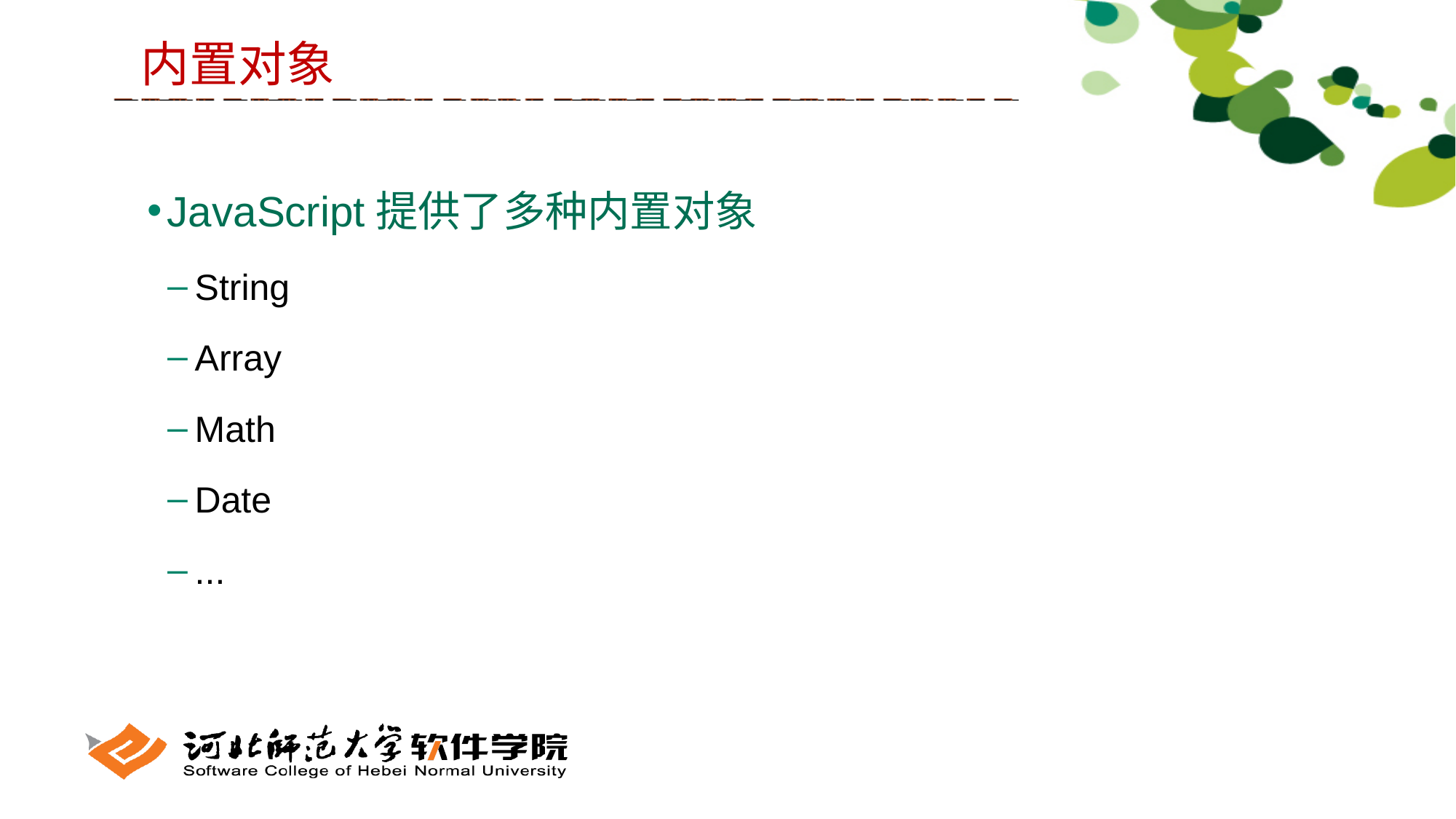

内置对象
JavaScript提供了多种内置对象
String
Array
Math
Date
...